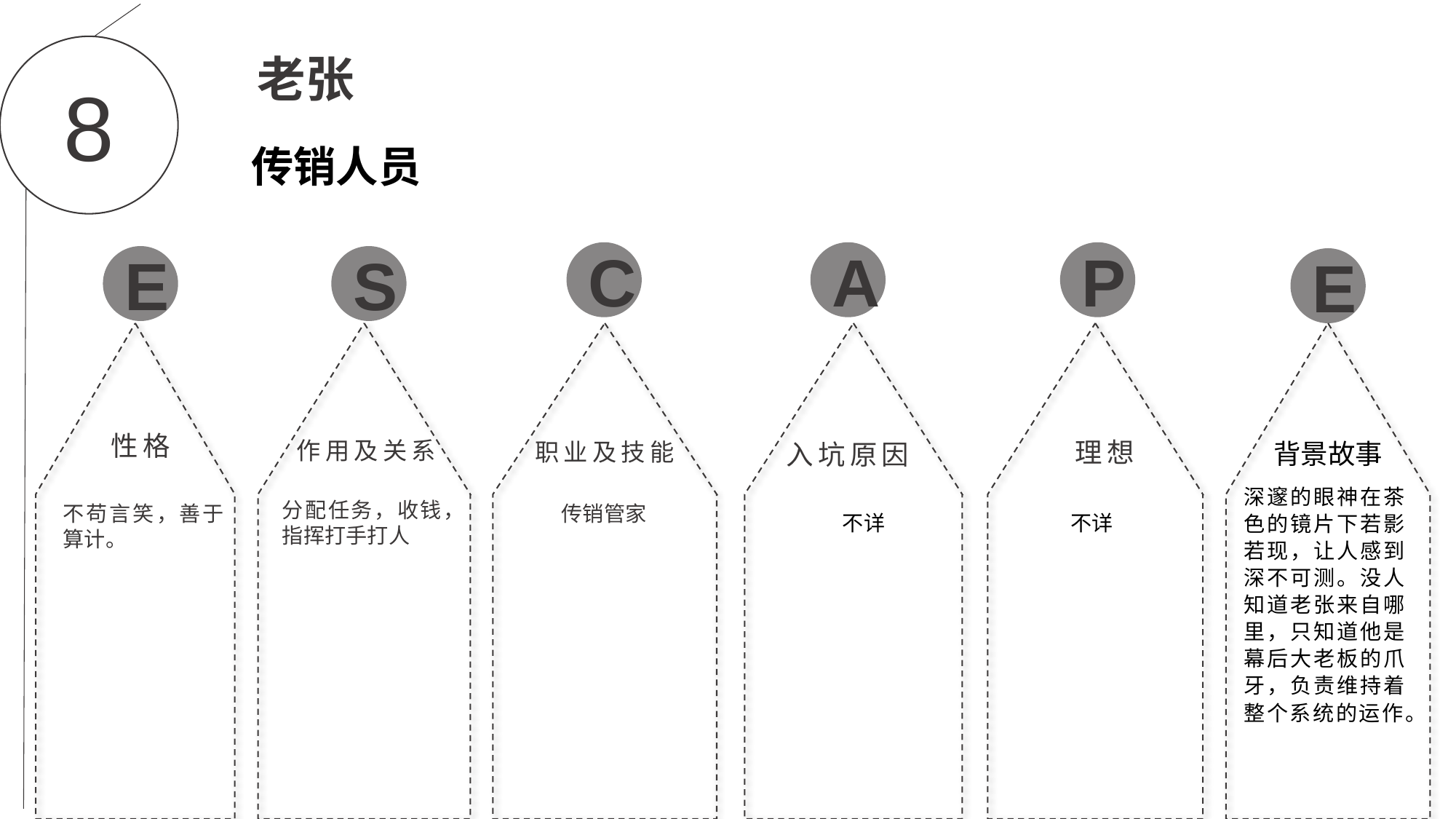

8

 老张
传销人员
C
A
P
E
S
E

性格
作用及关系
理想
职业及技能
背景故事
入坑原因
深邃的眼神在茶色的镜片下若影若现，让人感到深不可测。没人知道老张来自哪里，只知道他是幕后大老板的爪牙，负责维持着整个系统的运作。
分配任务，收钱，指挥打手打人
传销管家

不苟言笑，善于算计。
不详
不详